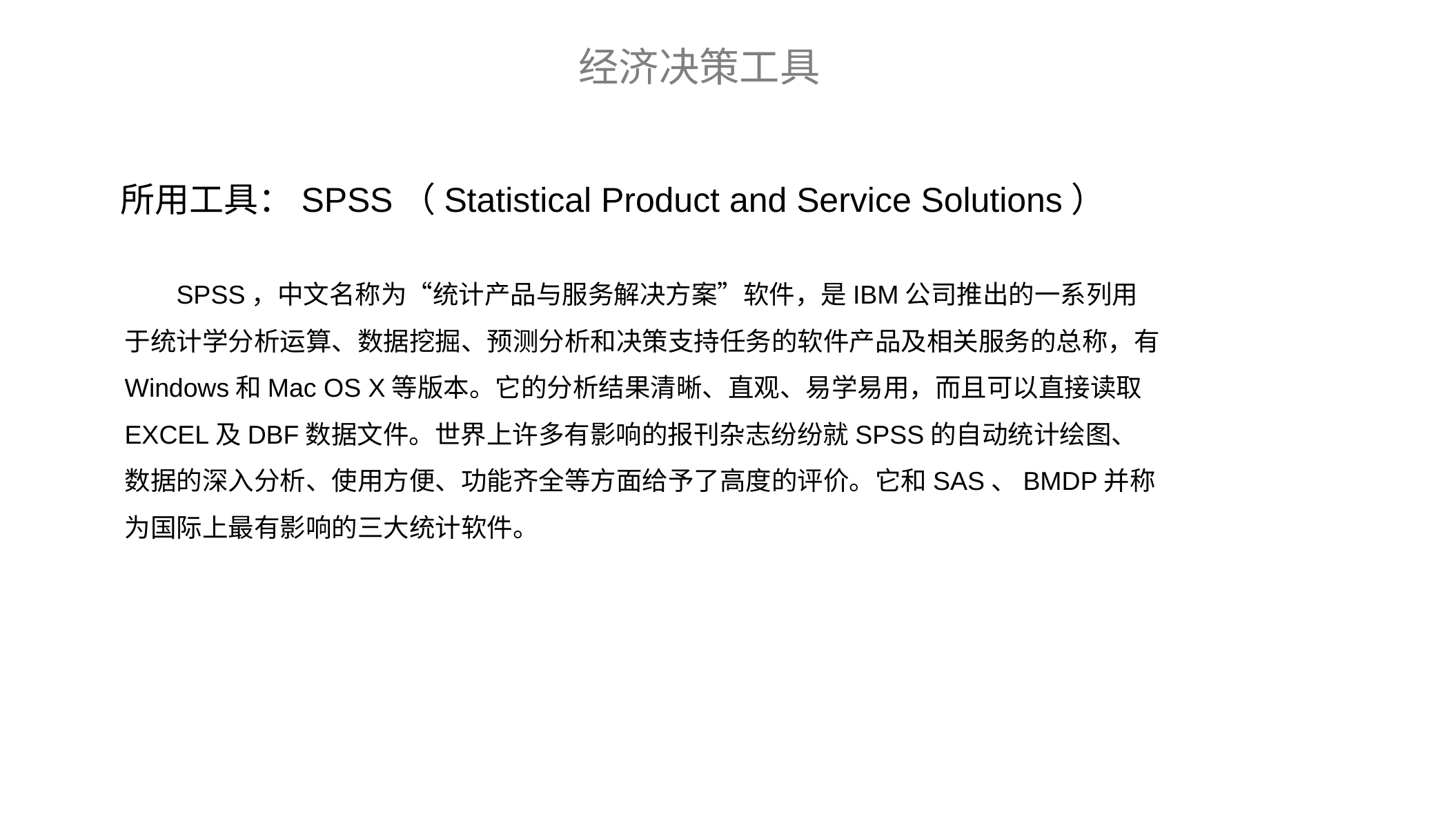

经济决策工具
所用工具：SPSS（Statistical Product and Service Solutions）
SPSS，中文名称为“统计产品与服务解决方案”软件，是IBM公司推出的一系列用于统计学分析运算、数据挖掘、预测分析和决策支持任务的软件产品及相关服务的总称，有Windows和Mac OS X等版本。它的分析结果清晰、直观、易学易用，而且可以直接读取EXCEL及DBF数据文件。世界上许多有影响的报刊杂志纷纷就SPSS的自动统计绘图、数据的深入分析、使用方便、功能齐全等方面给予了高度的评价。它和SAS、BMDP并称为国际上最有影响的三大统计软件。